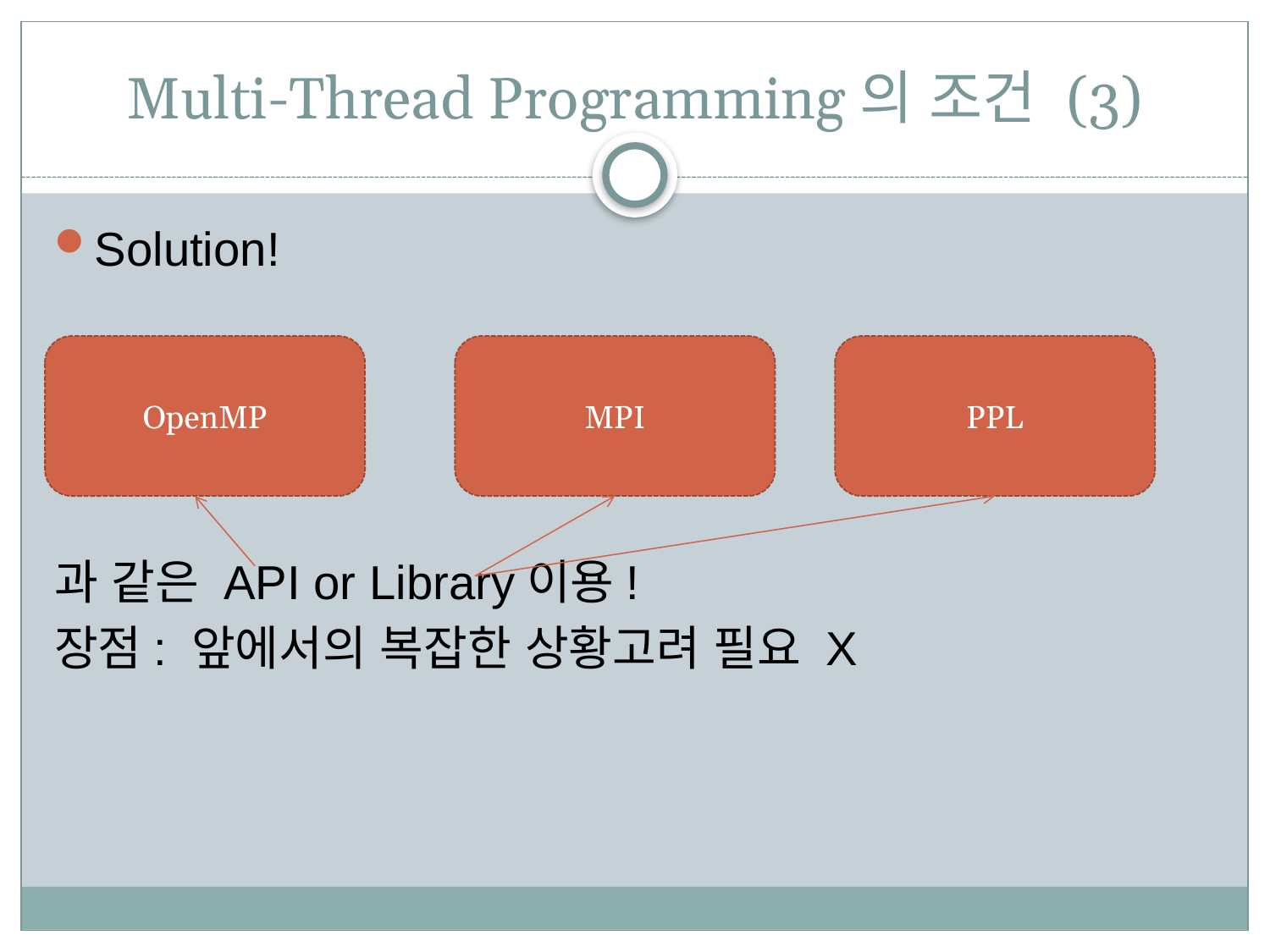

# Multi-Thread Programming의 조건 (3)
Solution!

과 같은 API or Library이용!
장점: 앞에서의 복잡한 상황고려 필요 X
OpenMP
MPI
PPL